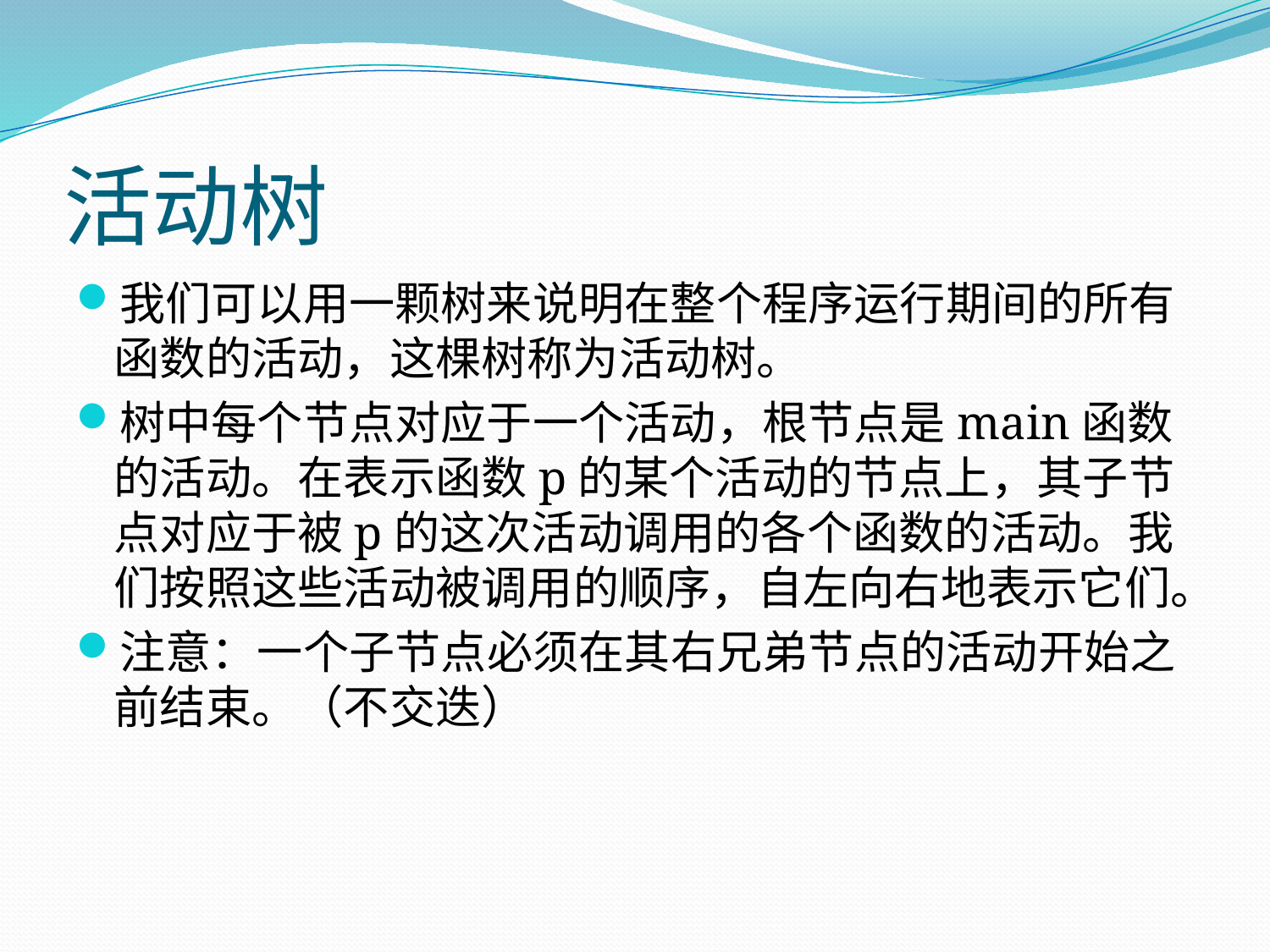

# 活动树
我们可以用一颗树来说明在整个程序运行期间的所有函数的活动，这棵树称为活动树。
树中每个节点对应于一个活动，根节点是main函数的活动。在表示函数p的某个活动的节点上，其子节点对应于被p的这次活动调用的各个函数的活动。我们按照这些活动被调用的顺序，自左向右地表示它们。
注意：一个子节点必须在其右兄弟节点的活动开始之前结束。（不交迭）